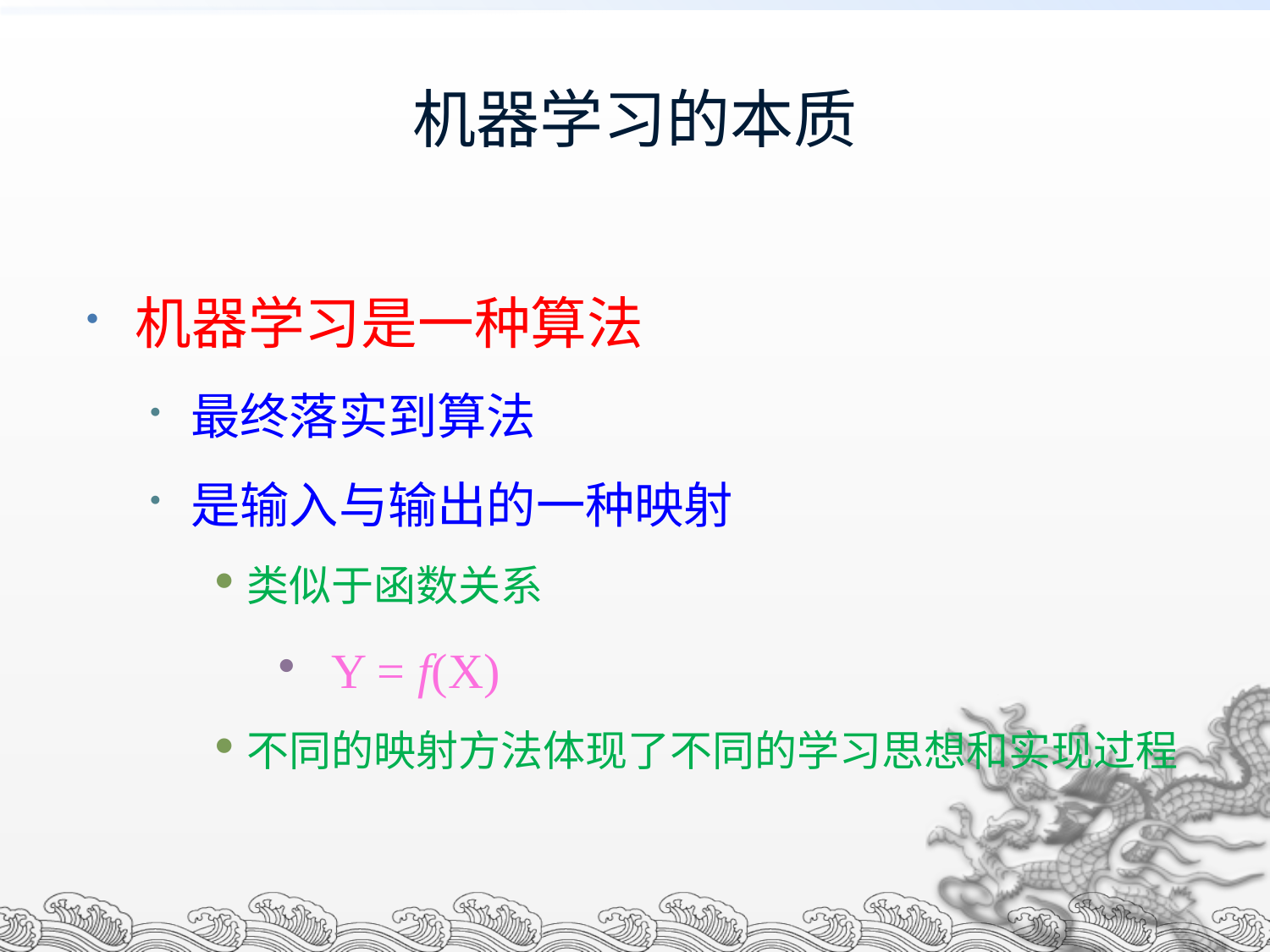

# 机器学习的本质
机器学习是一种算法
最终落实到算法
是输入与输出的一种映射
类似于函数关系
  Y = f(X)
不同的映射方法体现了不同的学习思想和实现过程